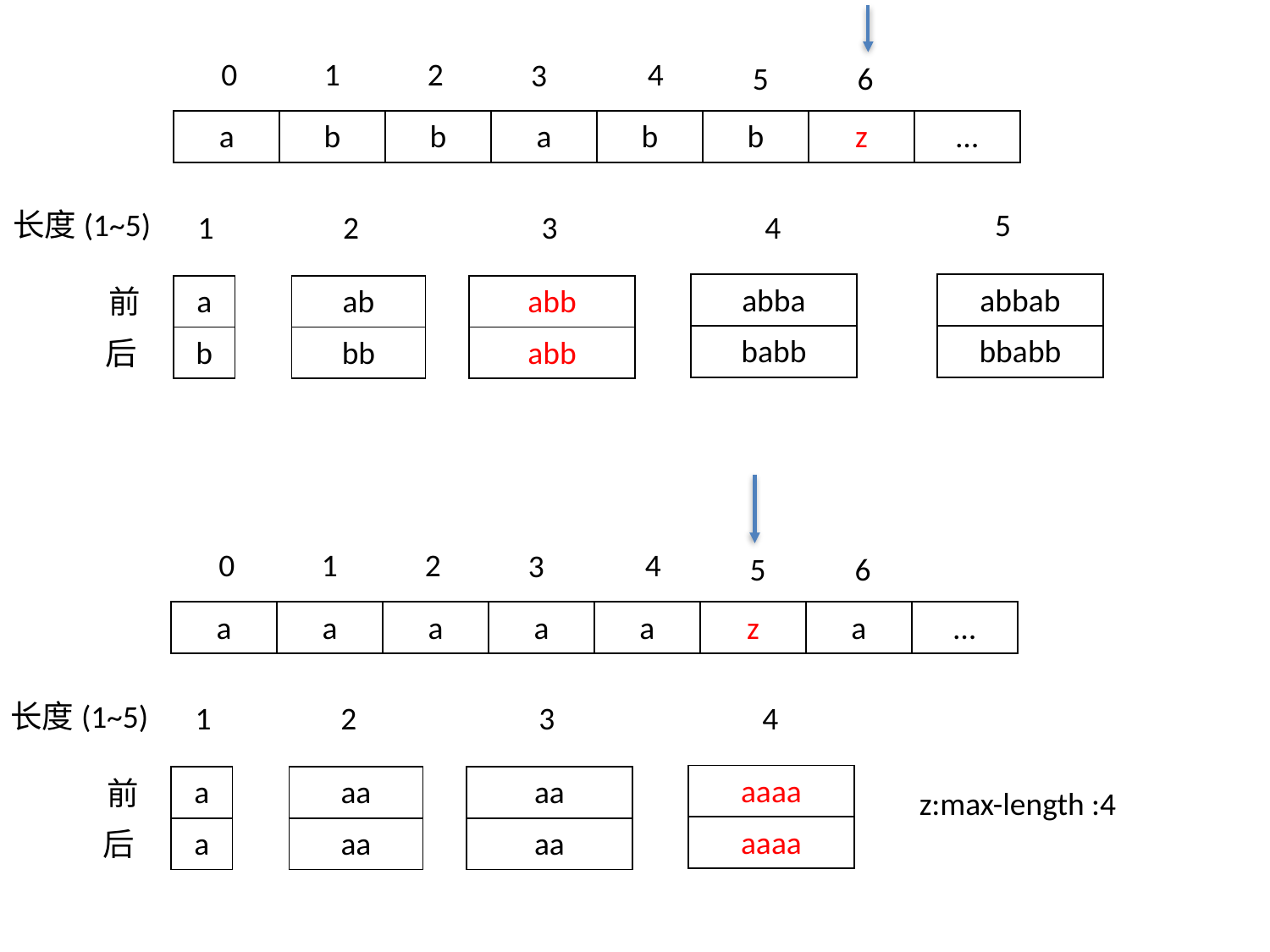

0
1
2
4
3
5
6
| a | b | b | a | b | b | z | … |
| --- | --- | --- | --- | --- | --- | --- | --- |
长度(1~5)
5
1
2
3
4
| abba |
| --- |
| babb |
| abbab |
| --- |
| bbabb |
| a |
| --- |
| b |
| ab |
| --- |
| bb |
| abb |
| --- |
| abb |
前
后
0
1
2
4
3
5
6
| a | a | a | a | a | z | a | … |
| --- | --- | --- | --- | --- | --- | --- | --- |
长度(1~5)
1
2
3
4
| aaaa |
| --- |
| aaaa |
| a |
| --- |
| a |
| aa |
| --- |
| aa |
| aa |
| --- |
| aa |
前
z:max-length :4
后